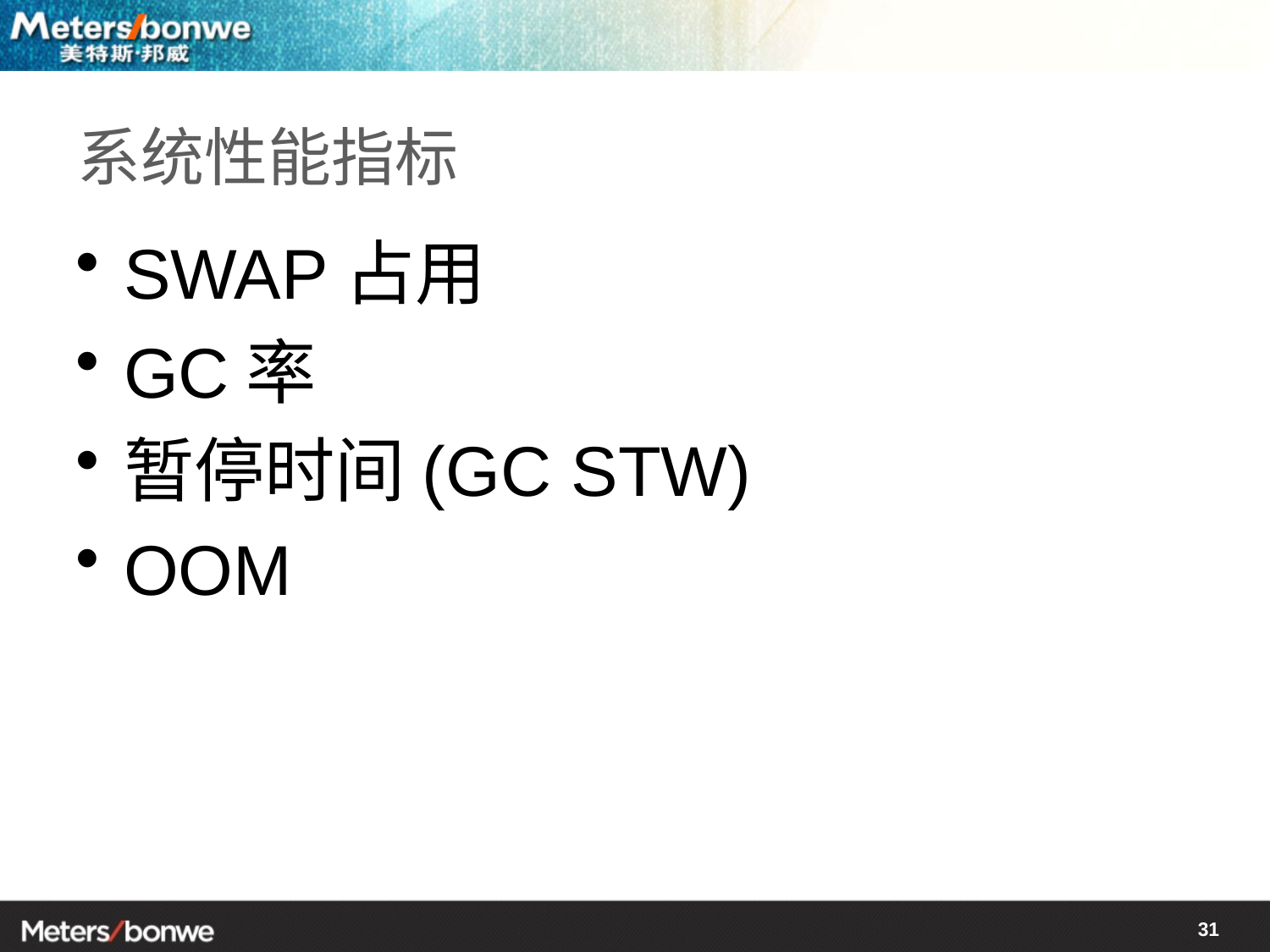

# 系统性能指标
SWAP占用
GC率
暂停时间(GC STW)
OOM